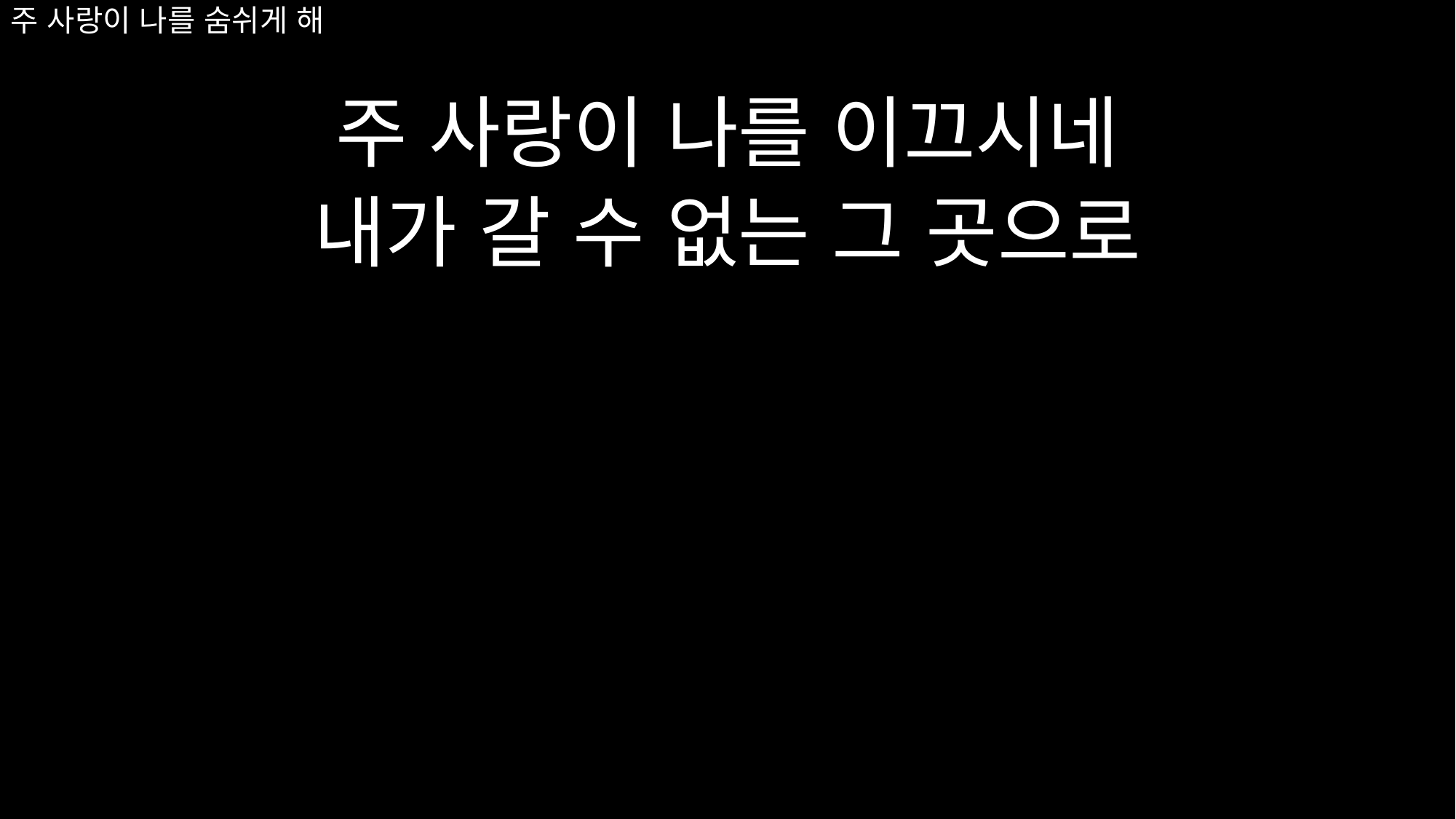

# 주 사랑이 나를 숨쉬게 해
주 사랑이 나를 이끄시네
내가 갈 수 없는 그 곳으로